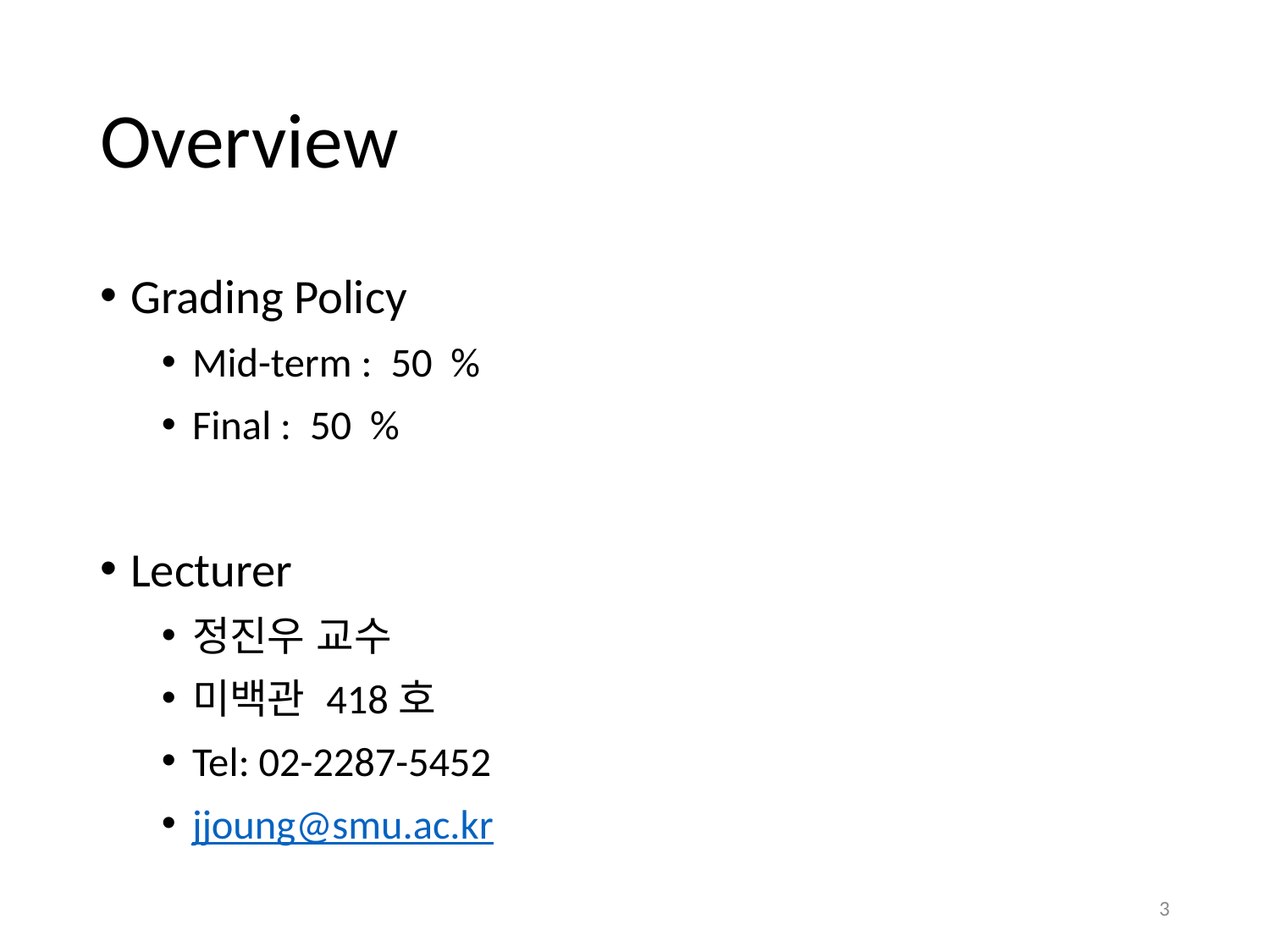

# Overview
Grading Policy
Mid-term :  50  %
Final :  50  %

Lecturer
정진우 교수
미백관 418호
Tel: 02-2287-5452
jjoung@smu.ac.kr

3